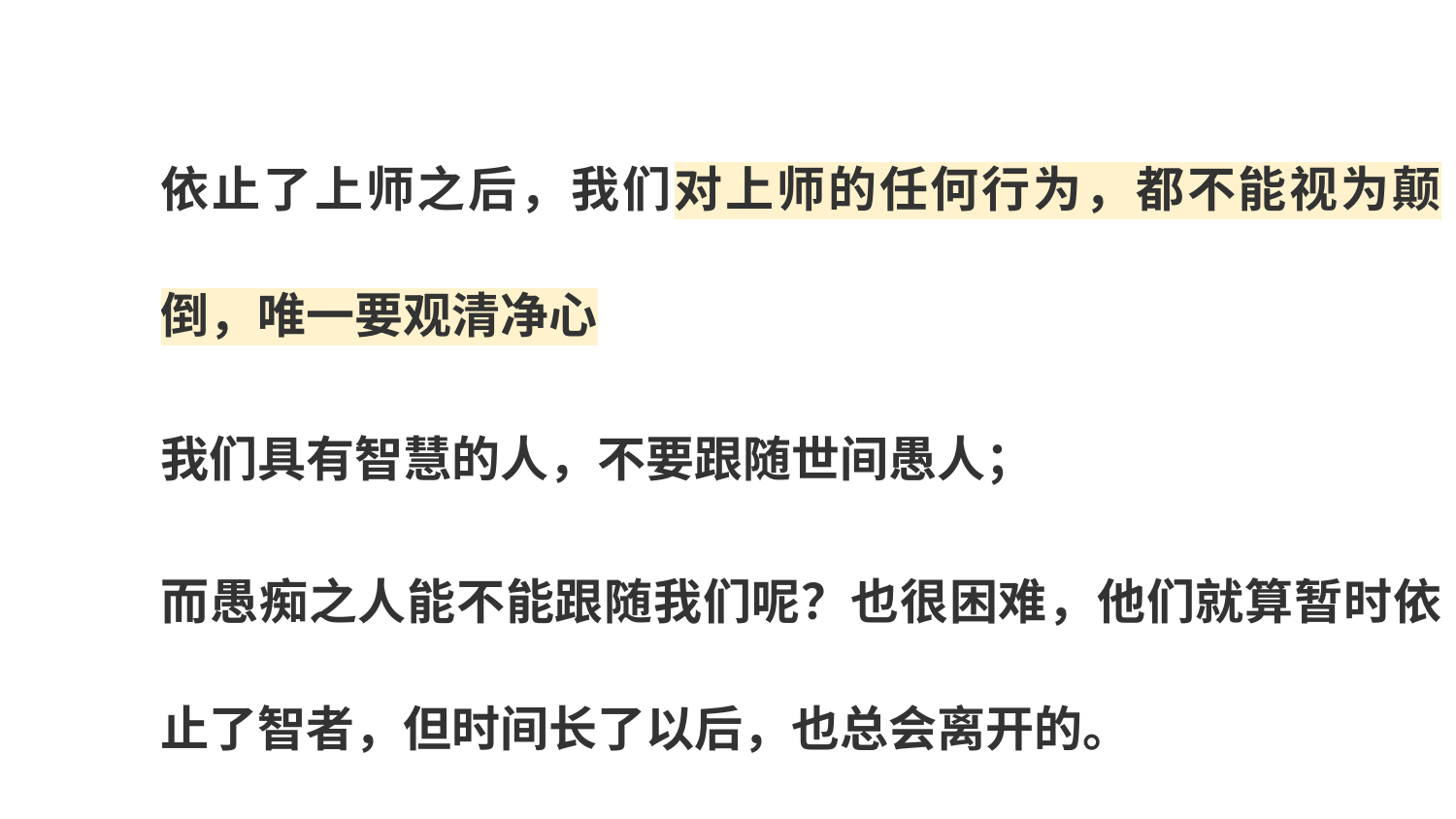

依止了上师之后，我们对上师的任何行为，都不能视为颠倒，唯一要观清净心
我们具有智慧的人，不要跟随世间愚人；
而愚痴之人能不能跟随我们呢？也很困难，他们就算暂时依止了智者，但时间长了以后，也总会离开的。